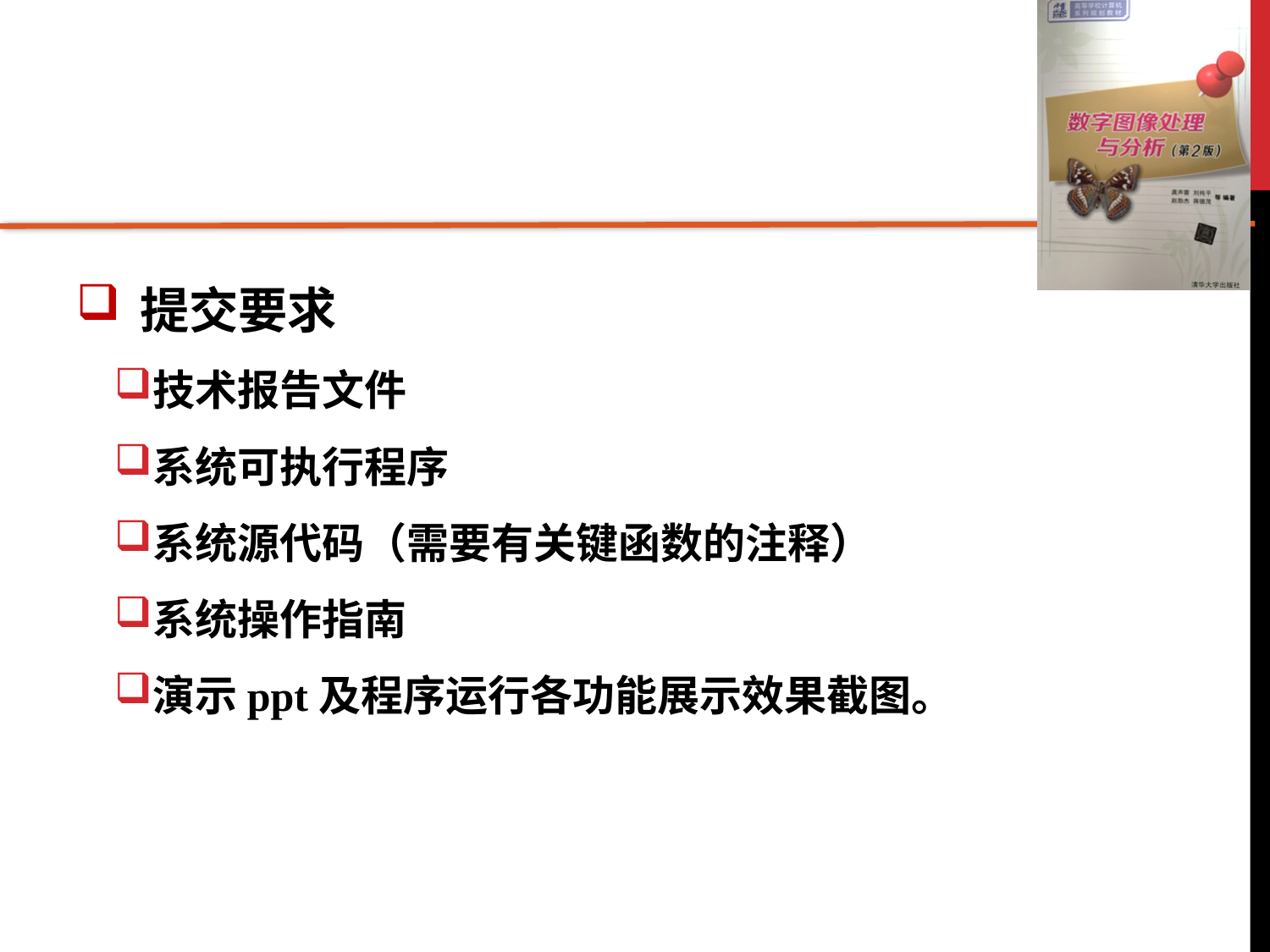

#
提交要求
技术报告文件
系统可执行程序
系统源代码（需要有关键函数的注释）
系统操作指南
演示ppt及程序运行各功能展示效果截图。